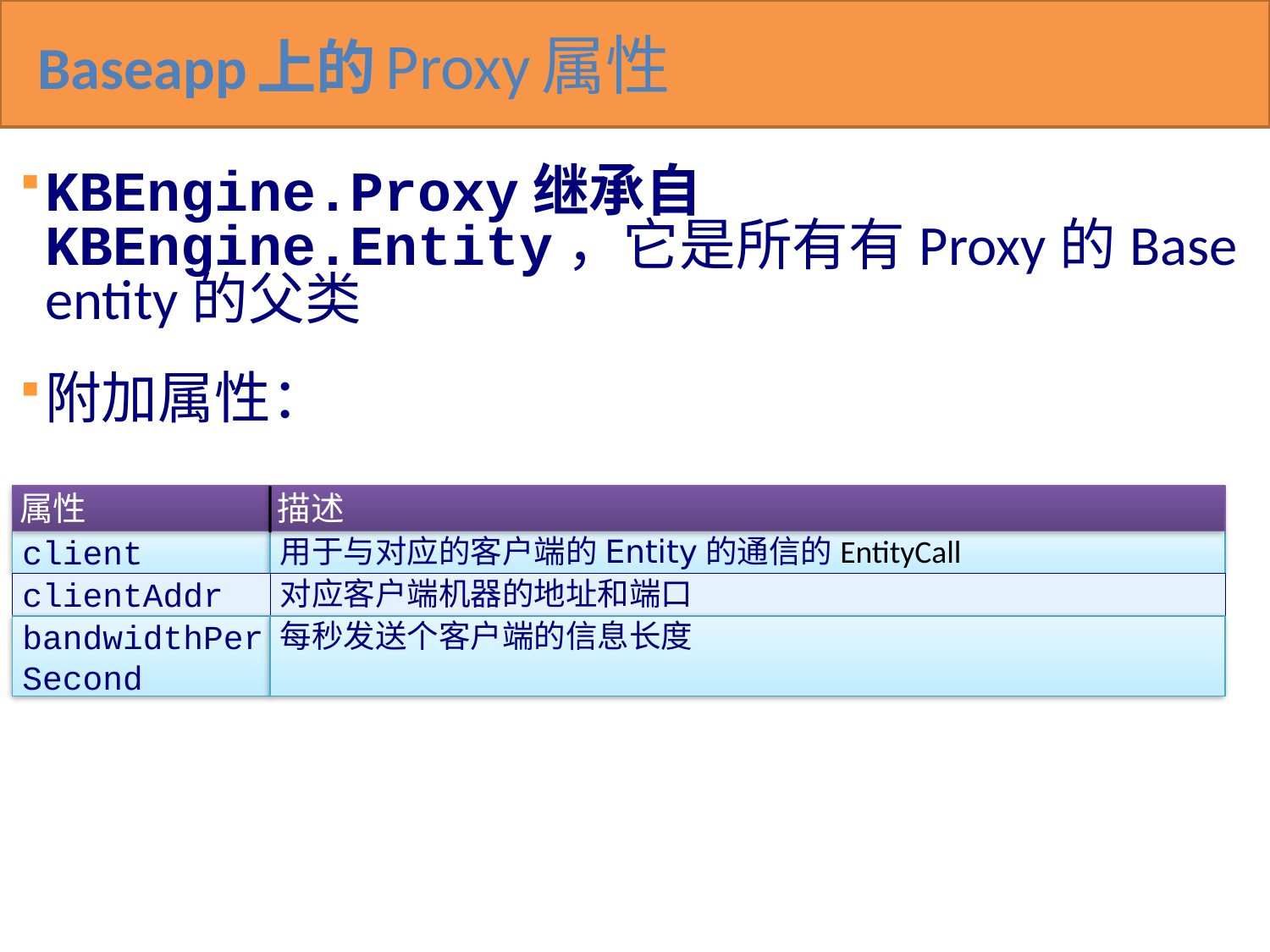

# Baseapp上的Proxy属性
KBEngine.Proxy继承自KBEngine.Entity，它是所有有Proxy的Base entity的父类
附加属性：
属性
描述

client
用于与对应的客户端的Entity的通信的EntityCall
clientAddr
对应客户端机器的地址和端口
bandwidthPerSecond
每秒发送个客户端的信息长度